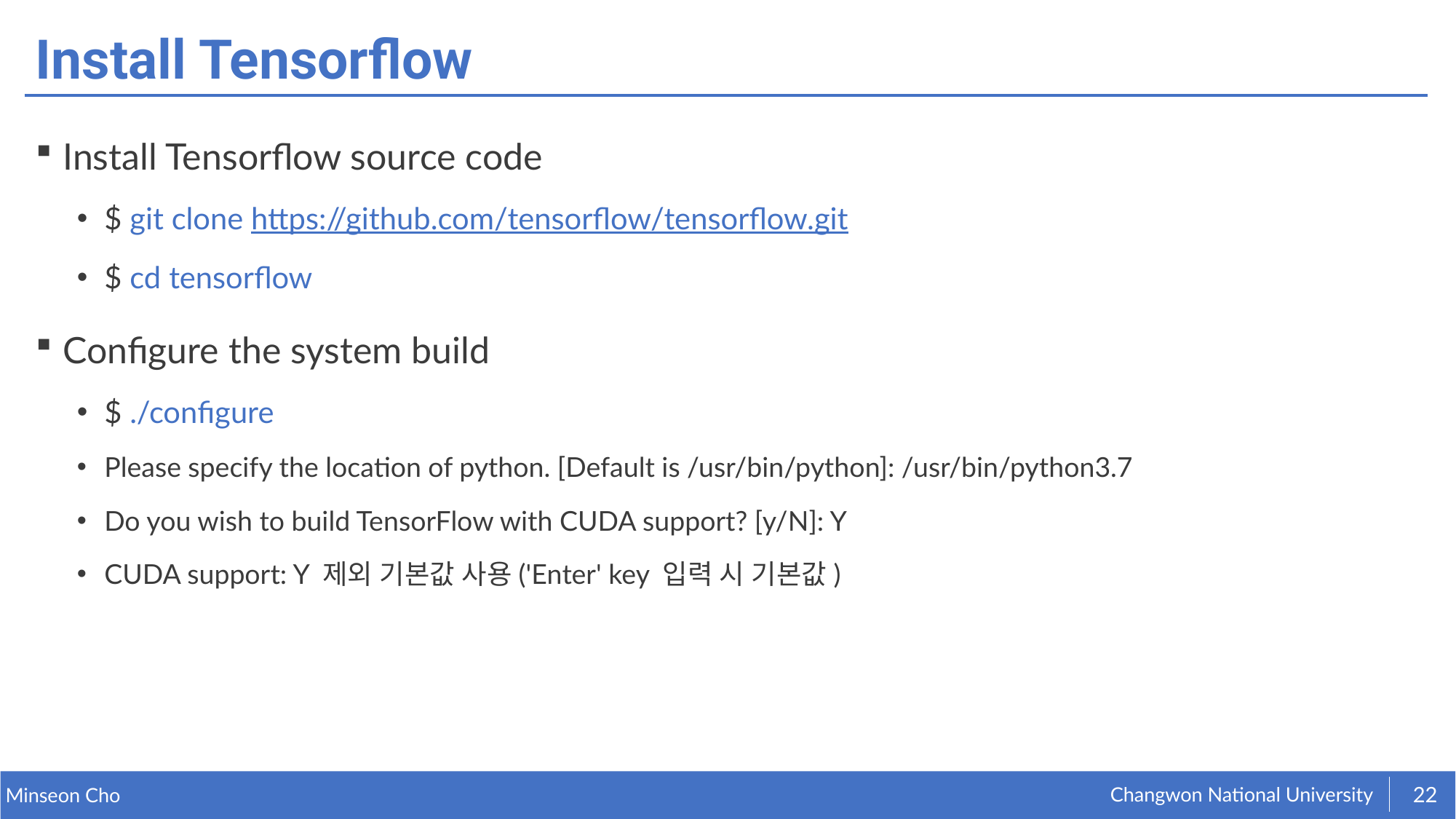

# Install Tensorflow
Install Tensorflow source code
$ git clone https://github.com/tensorflow/tensorflow.git
$ cd tensorflow
Configure the system build
$ ./configure
Please specify the location of python. [Default is /usr/bin/python]: /usr/bin/python3.7
Do you wish to build TensorFlow with CUDA support? [y/N]: Y
CUDA support: Y 제외 기본값 사용('Enter' key 입력 시 기본값)

22